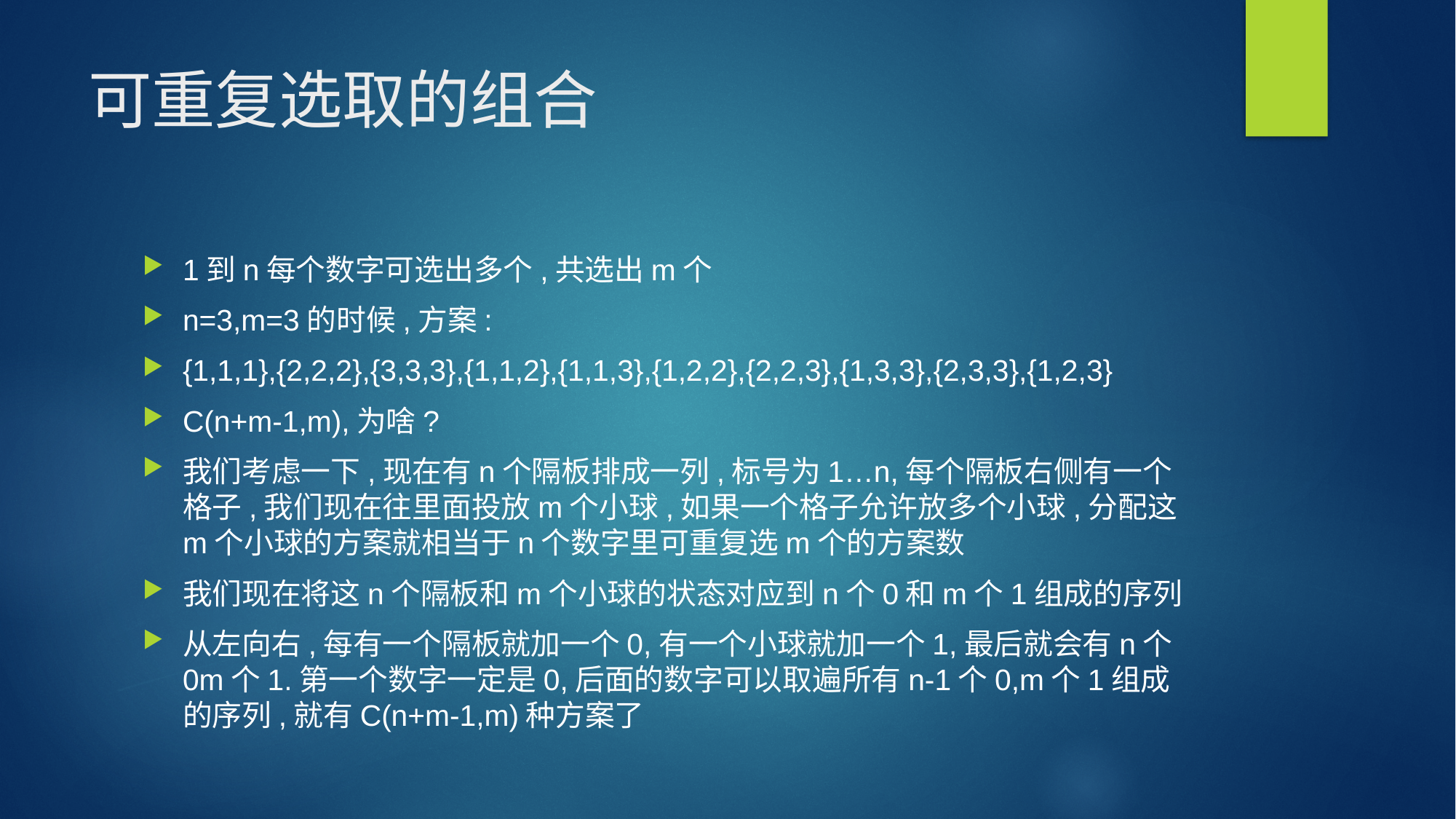

# 可重复选取的组合
1到n每个数字可选出多个,共选出m个
n=3,m=3的时候,方案:
{1,1,1},{2,2,2},{3,3,3},{1,1,2},{1,1,3},{1,2,2},{2,2,3},{1,3,3},{2,3,3},{1,2,3}
C(n+m-1,m),为啥?
我们考虑一下,现在有n个隔板排成一列,标号为1…n,每个隔板右侧有一个格子,我们现在往里面投放m个小球,如果一个格子允许放多个小球,分配这m个小球的方案就相当于n个数字里可重复选m个的方案数
我们现在将这n个隔板和m个小球的状态对应到n个0和m个1组成的序列
从左向右,每有一个隔板就加一个0,有一个小球就加一个1,最后就会有n个0m个1.第一个数字一定是0,后面的数字可以取遍所有n-1个0,m个1组成的序列,就有C(n+m-1,m)种方案了